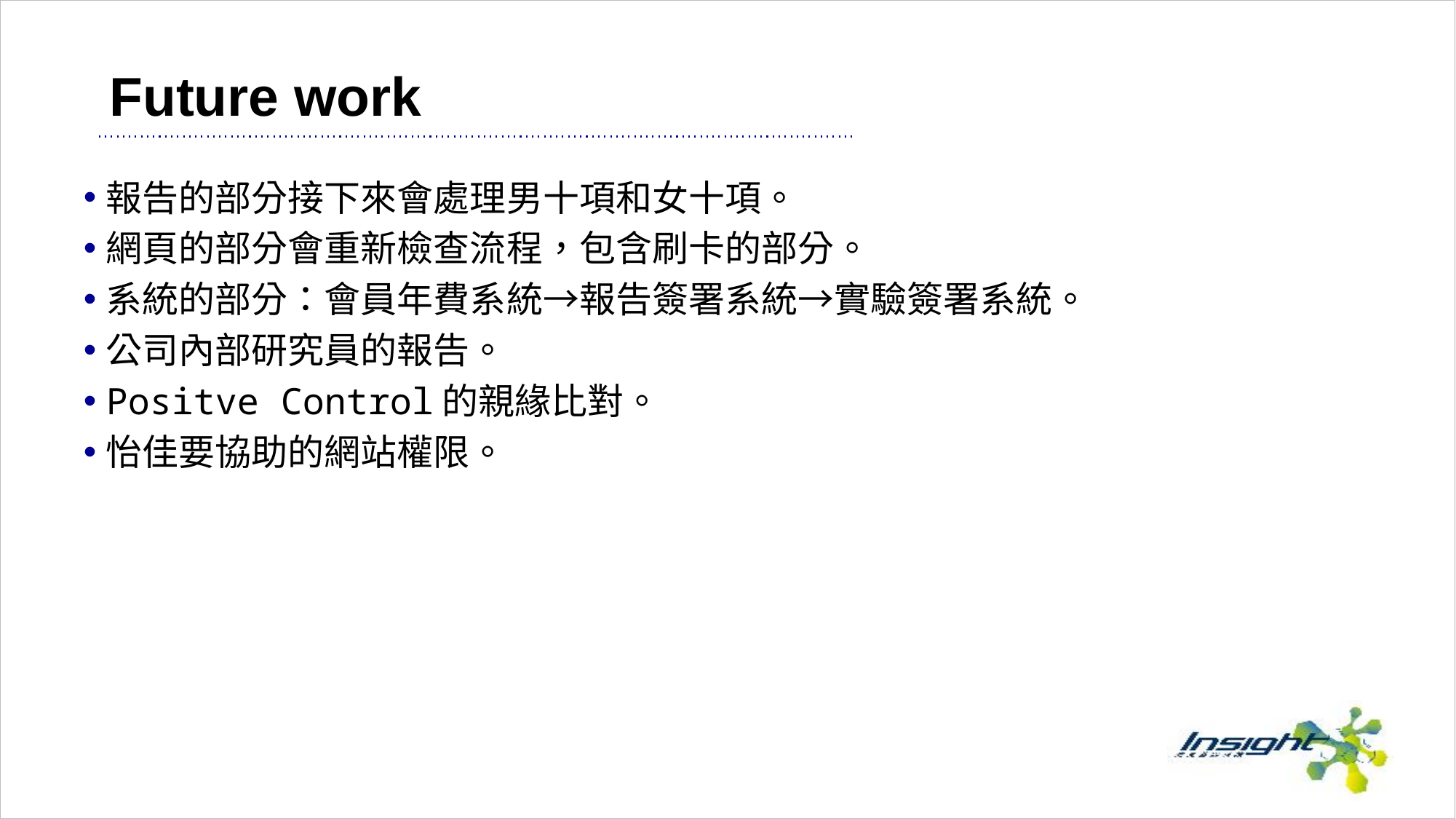

# Future work
報告的部分接下來會處理男十項和女十項。
網頁的部分會重新檢查流程，包含刷卡的部分。
系統的部分：會員年費系統→報告簽署系統→實驗簽署系統。
公司內部研究員的報告。
Positve Control的親緣比對。
怡佳要協助的網站權限。